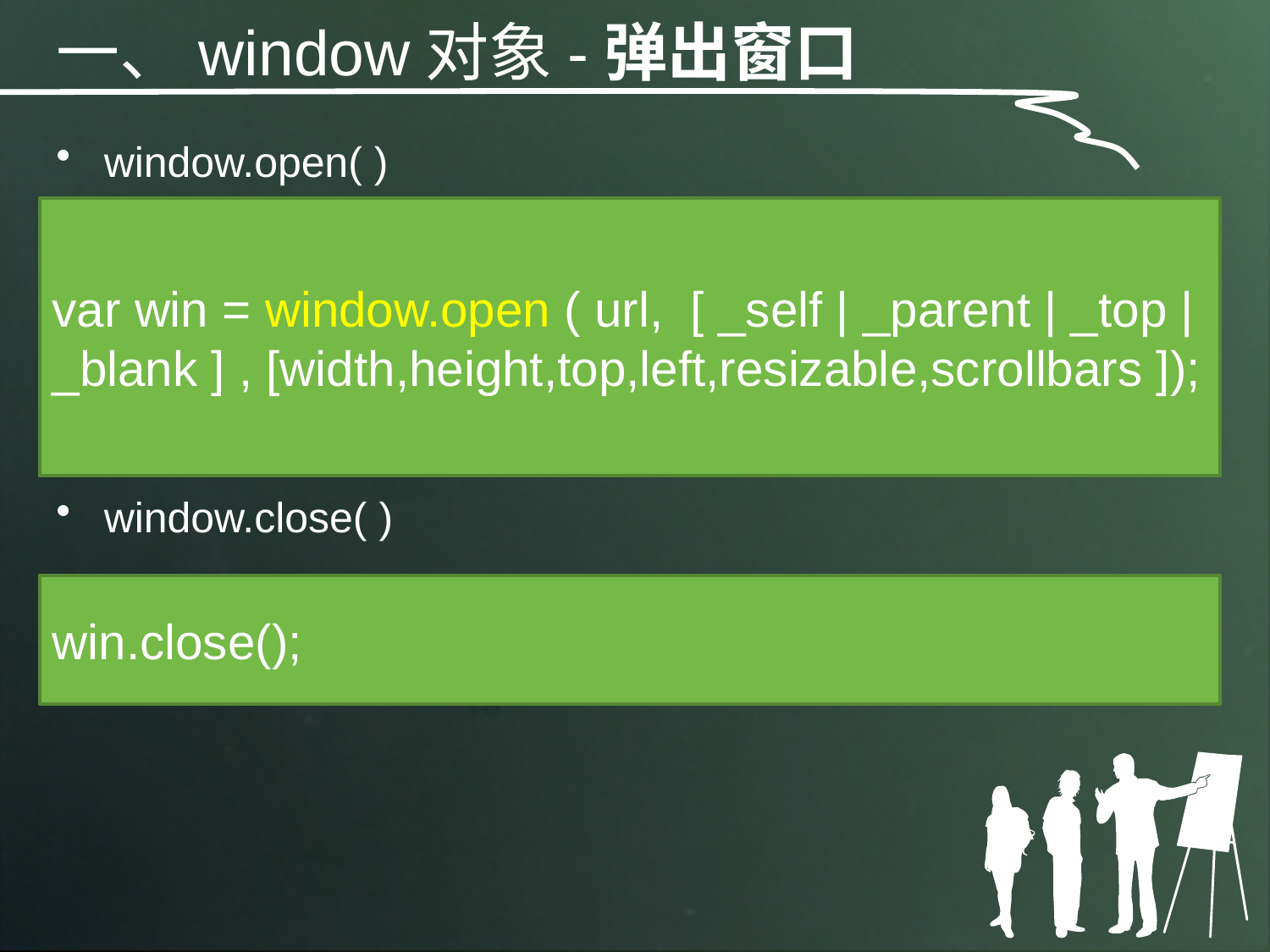

一、window对象-弹出窗口

window.open( )

window.close( )
var win = window.open ( url,  [ _self | _parent | _top | _blank ] , [width,height,top,left,resizable,scrollbars ]);
win.close();